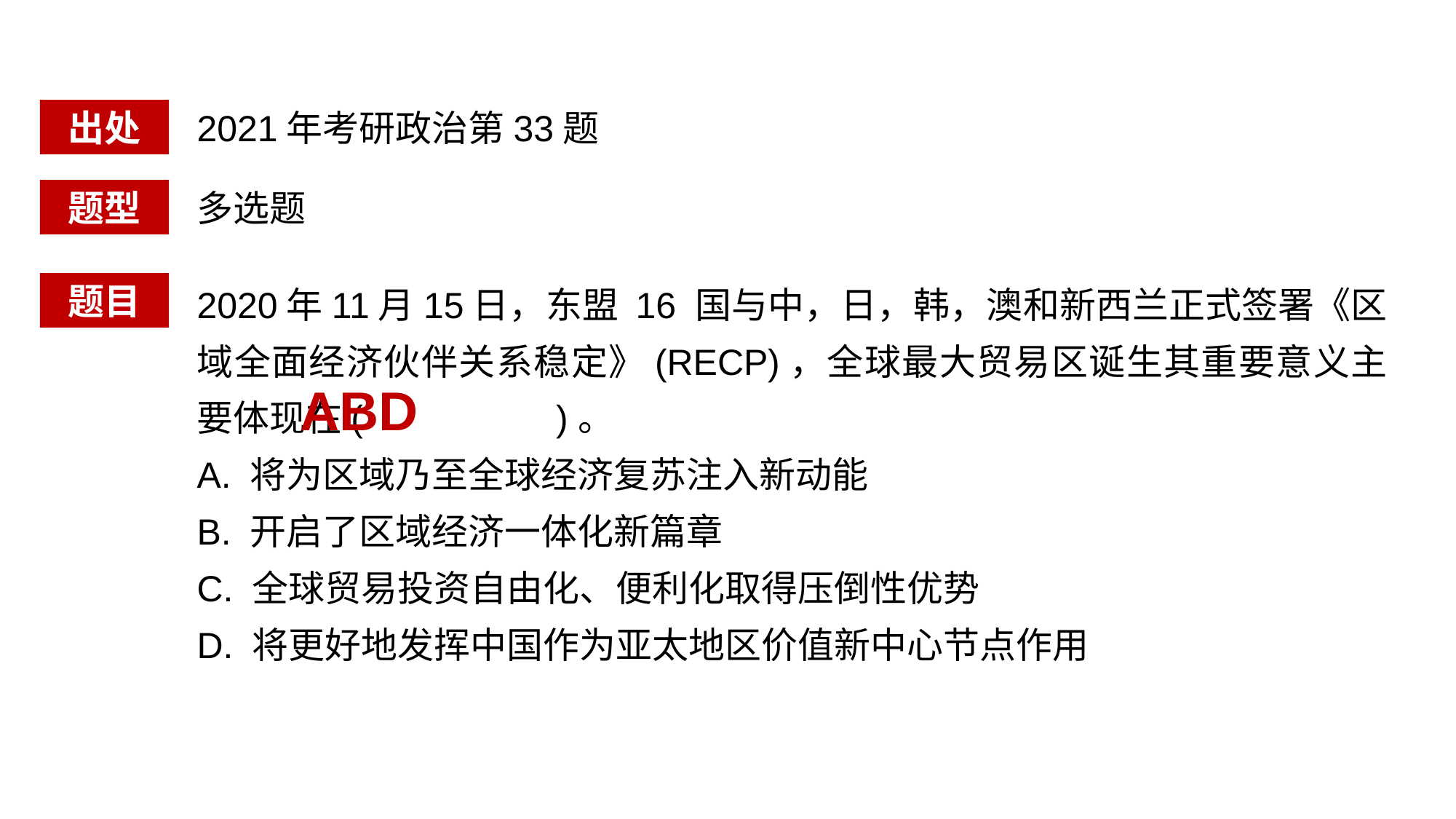

出处
2021年考研政治第33题
题型
多选题
2020年11月15日，东盟 16 国与中，日，韩，澳和新西兰正式签署《区域全面经济伙伴关系稳定》(RECP)，全球最大贸易区诞生其重要意义主要体现在(                   )。
A. 将为区域乃至全球经济复苏注入新动能
B. 开启了区域经济一体化新篇章
C. 全球贸易投资自由化、便利化取得压倒性优势
D. 将更好地发挥中国作为亚太地区价值新中心节点作用
题目
ABD